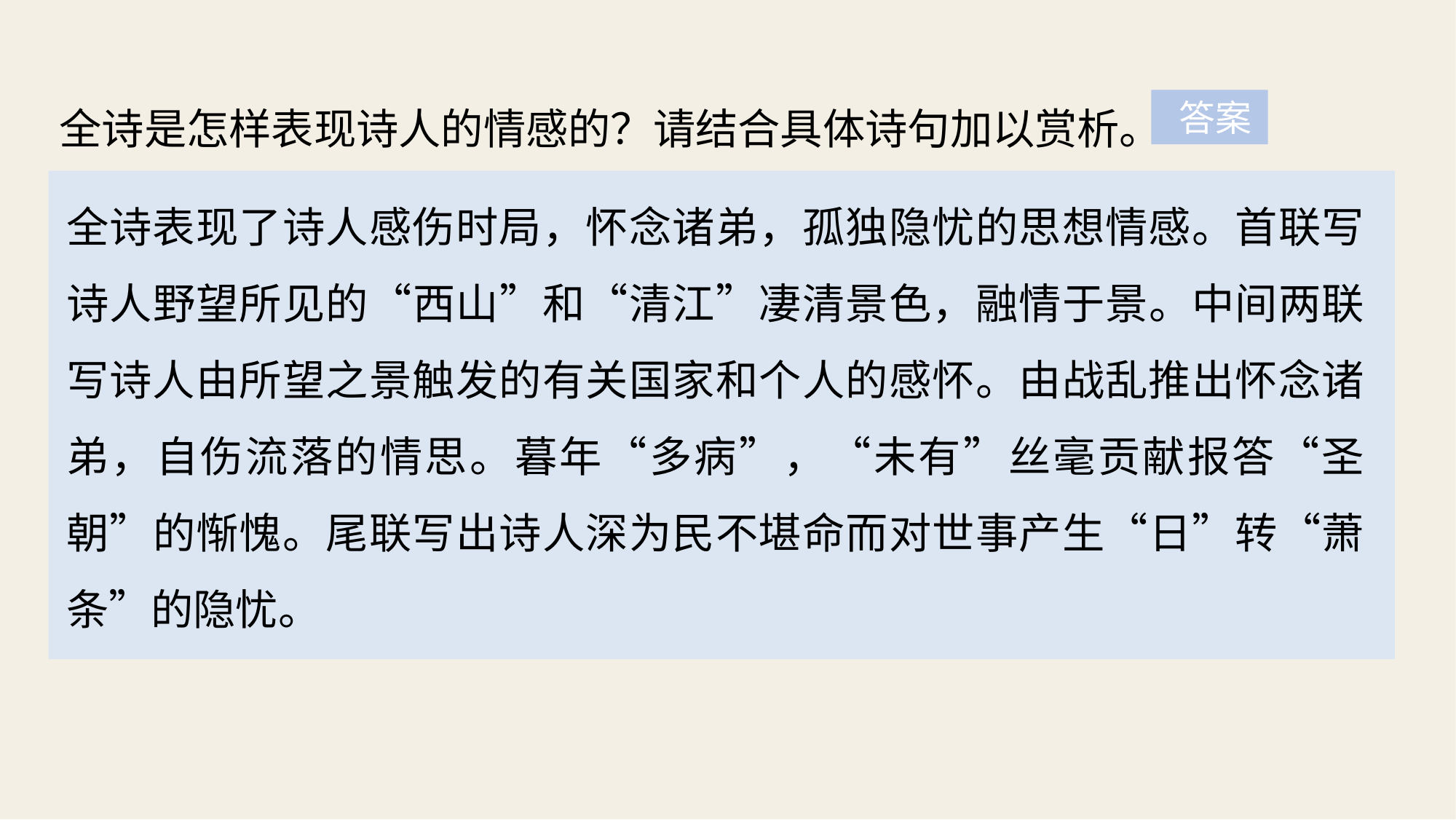

全诗是怎样表现诗人的情感的？请结合具体诗句加以赏析。
 答案
全诗表现了诗人感伤时局，怀念诸弟，孤独隐忧的思想情感。首联写诗人野望所见的“西山”和“清江”凄清景色，融情于景。中间两联写诗人由所望之景触发的有关国家和个人的感怀。由战乱推出怀念诸弟，自伤流落的情思。暮年“多病”，“未有”丝毫贡献报答“圣朝”的惭愧。尾联写出诗人深为民不堪命而对世事产生“日”转“萧条”的隐忧。